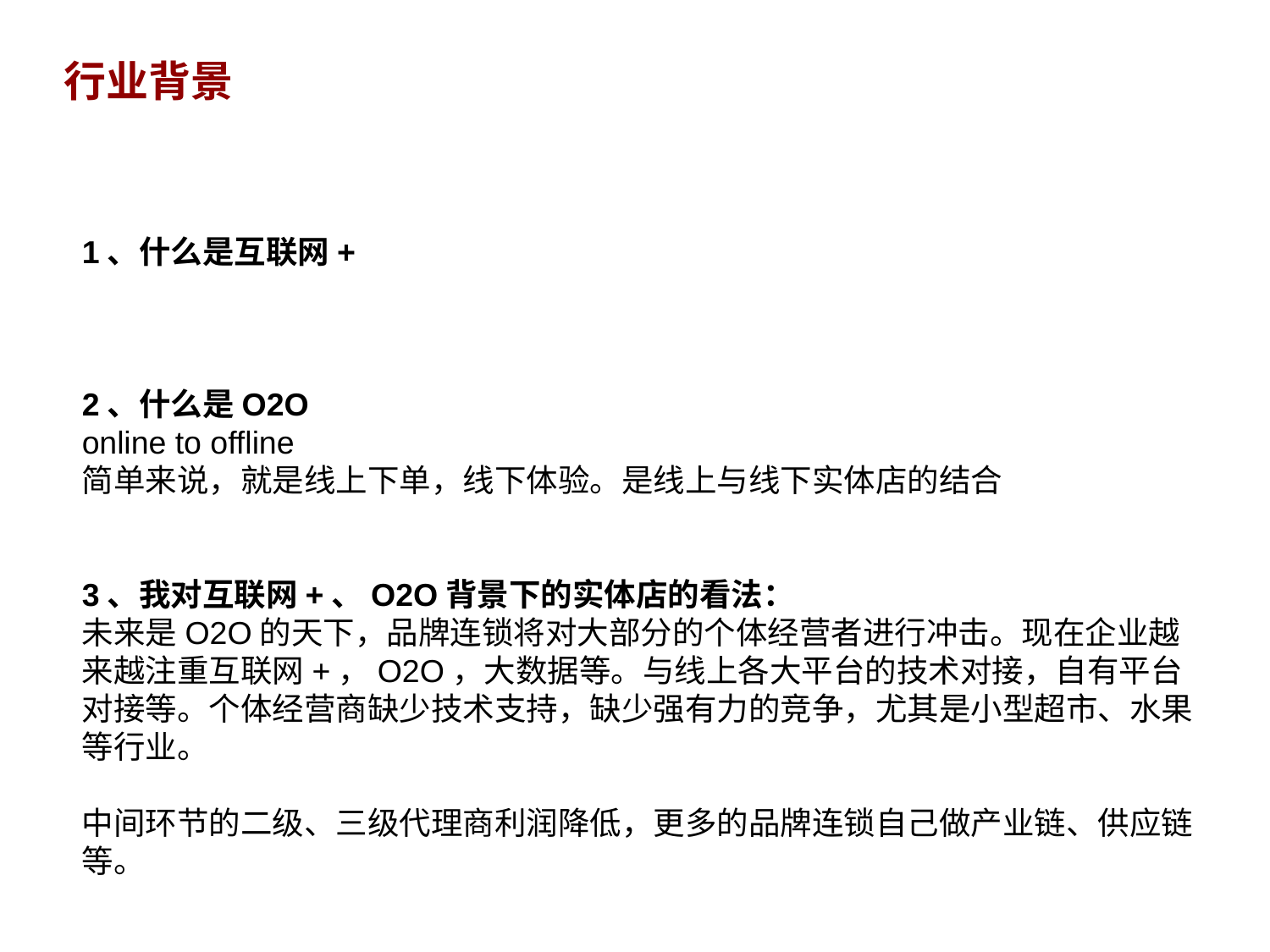

行业背景

1、什么是互联网+

2、什么是O2O
online to offline
简单来说，就是线上下单，线下体验。是线上与线下实体店的结合

3、我对互联网+、O2O背景下的实体店的看法：
未来是O2O的天下，品牌连锁将对大部分的个体经营者进行冲击。现在企业越来越注重互联网+，O2O，大数据等。与线上各大平台的技术对接，自有平台对接等。个体经营商缺少技术支持，缺少强有力的竞争，尤其是小型超市、水果等行业。

中间环节的二级、三级代理商利润降低，更多的品牌连锁自己做产业链、供应链等。